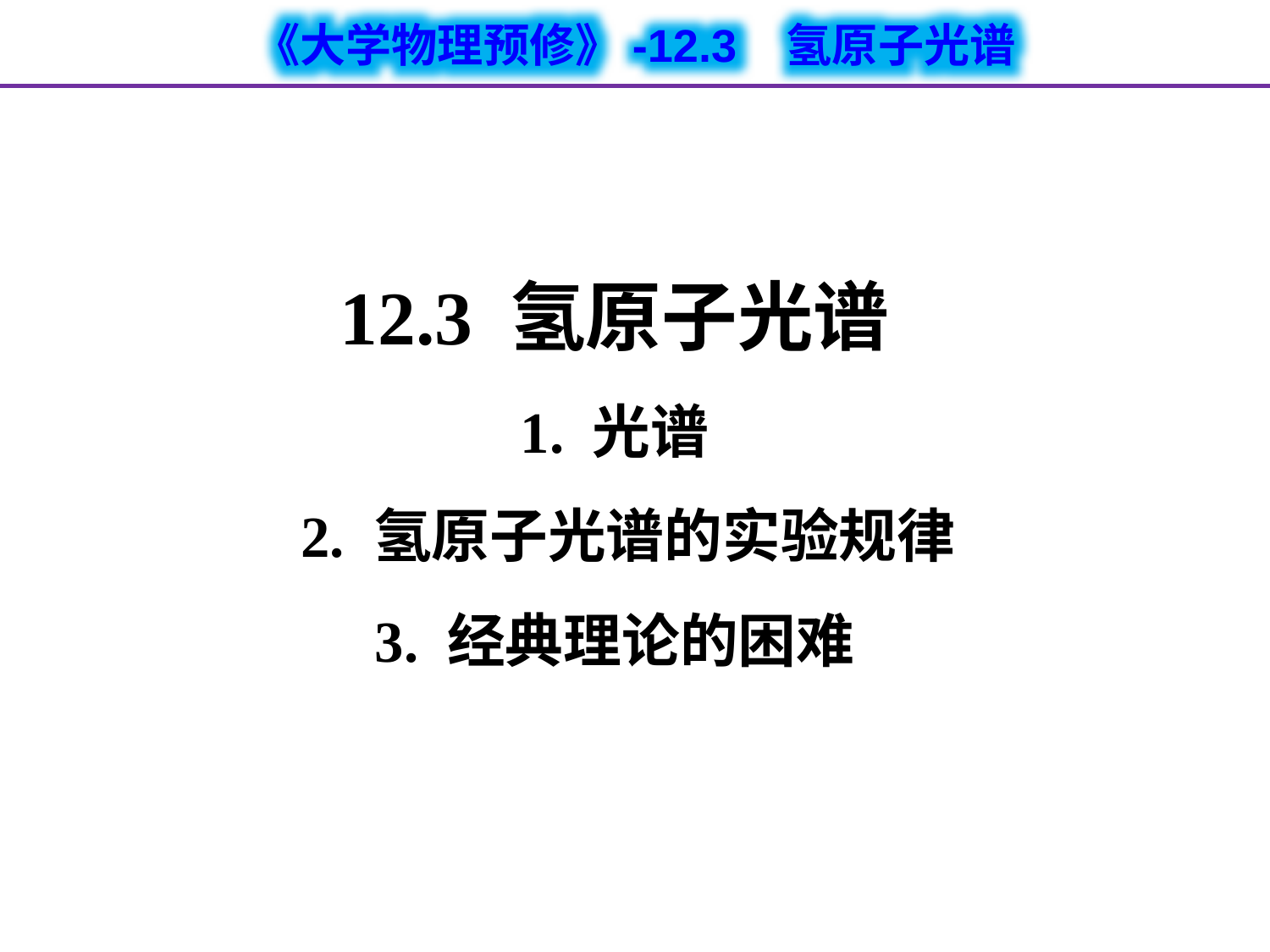

12.3 氢原子光谱
1. 光谱
 2. 氢原子光谱的实验规律
3. 经典理论的困难